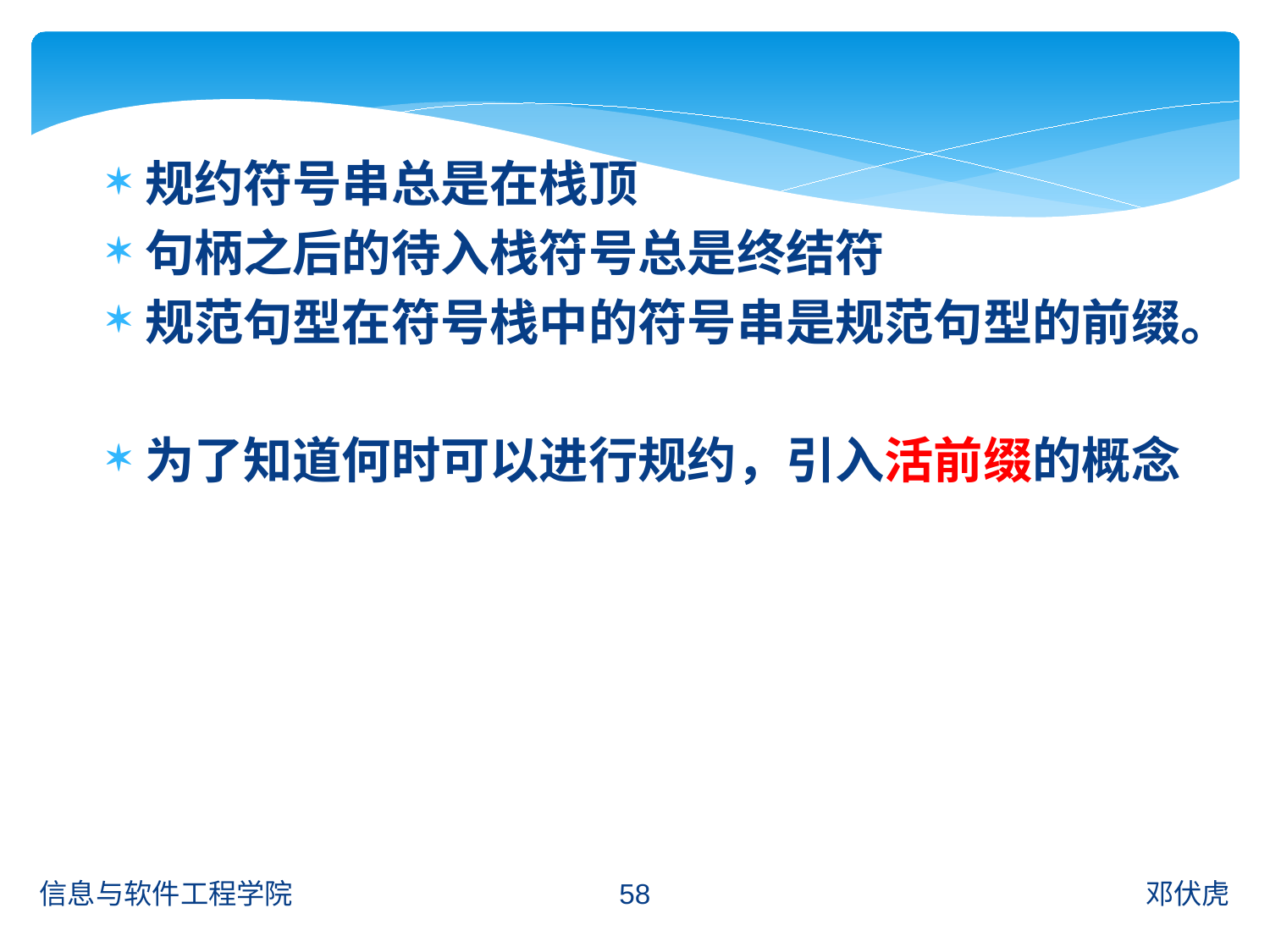

规约符号串总是在栈顶
句柄之后的待入栈符号总是终结符
规范句型在符号栈中的符号串是规范句型的前缀。

为了知道何时可以进行规约，引入活前缀的概念
信息与软件工程学院
58
邓伏虎